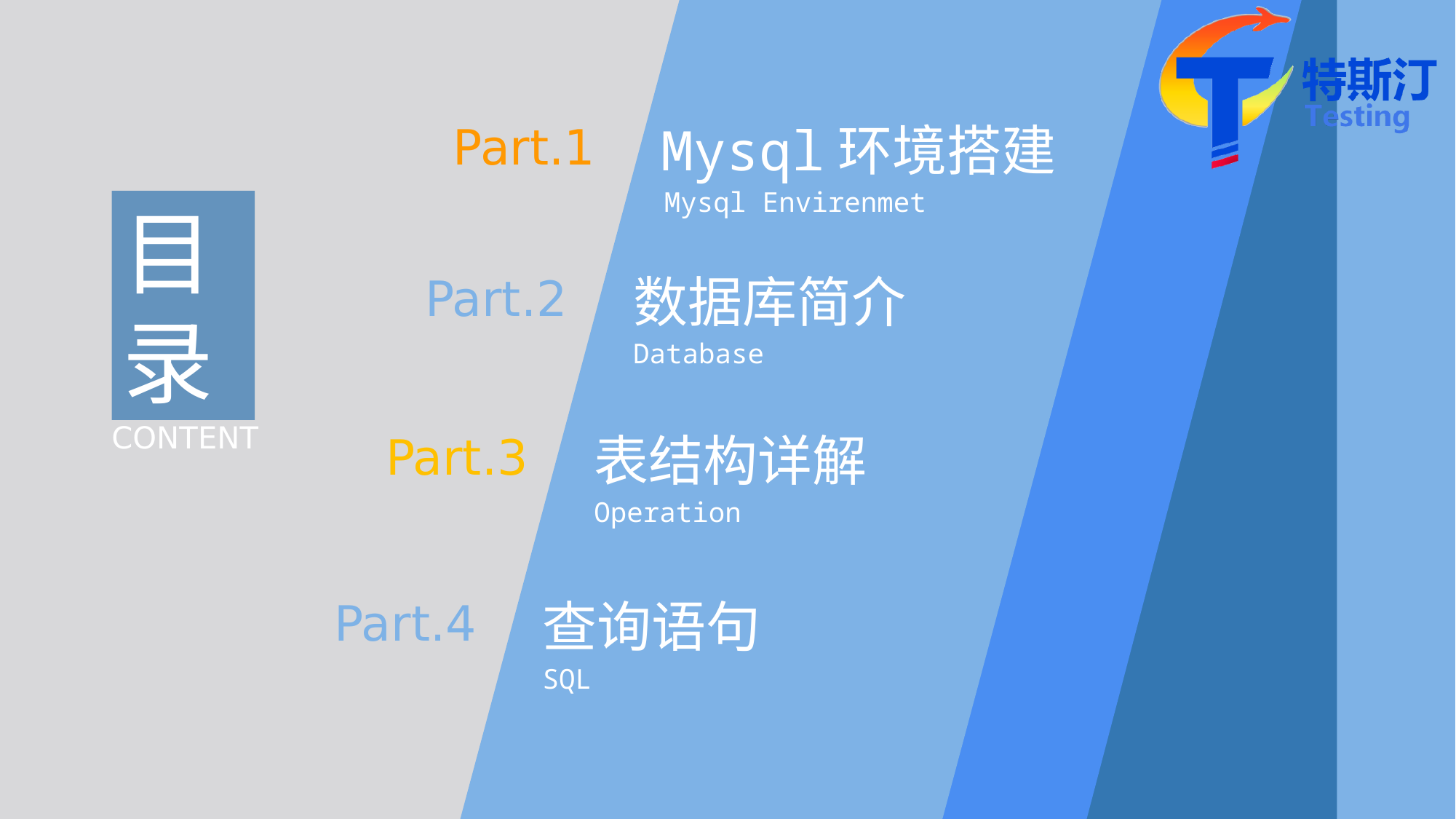

Part.1
Mysql环境搭建
Mysql Envirenmet
目
录
CONTENT
Part.2
数据库简介
Database
Part.3
表结构详解
Operation
Part.4
查询语句
SQL